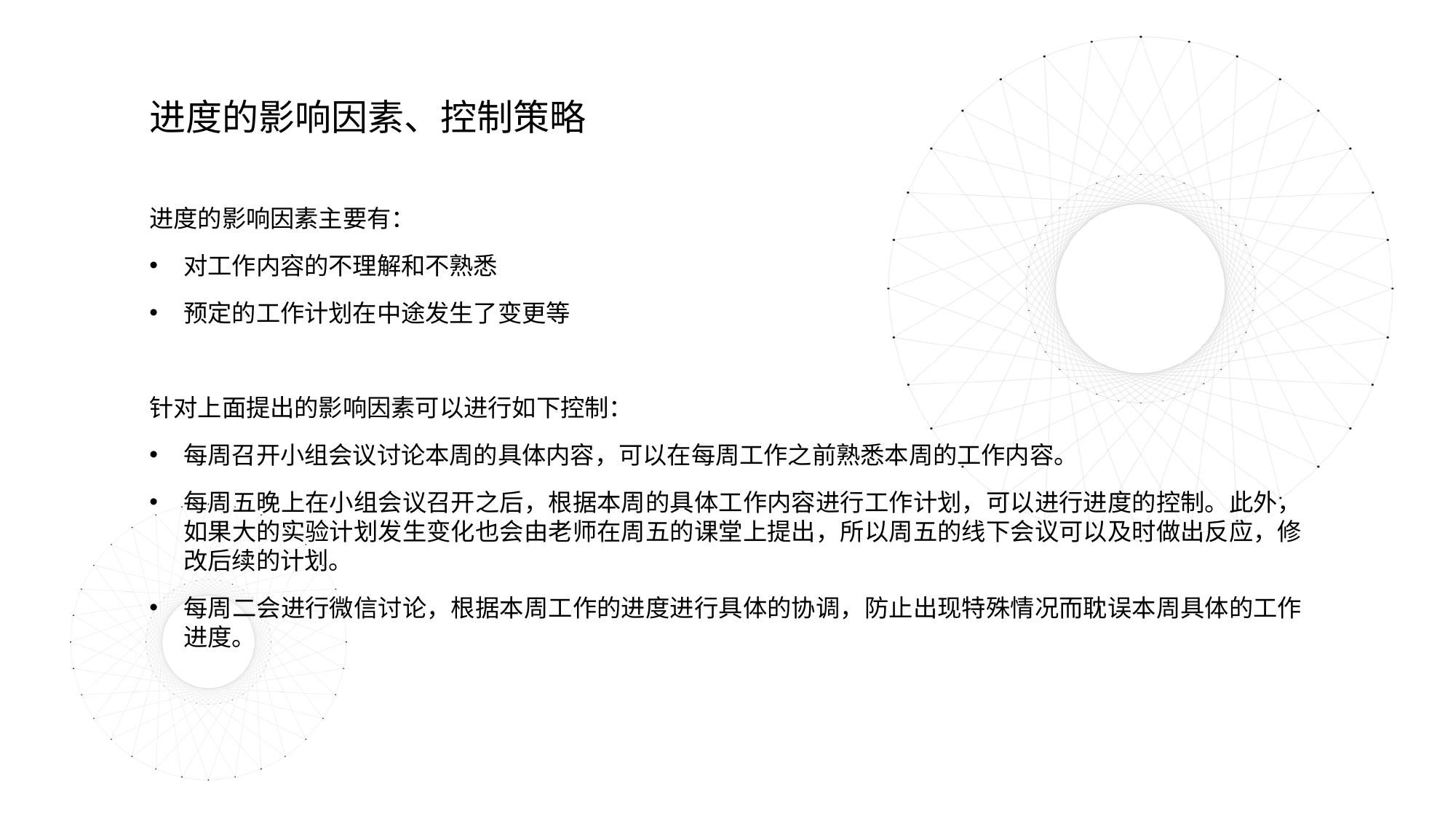

进度的影响因素、控制策略
进度的影响因素主要有：
对工作内容的不理解和不熟悉
预定的工作计划在中途发生了变更等

针对上面提出的影响因素可以进行如下控制：
每周召开小组会议讨论本周的具体内容，可以在每周工作之前熟悉本周的工作内容。
每周五晚上在小组会议召开之后，根据本周的具体工作内容进行工作计划，可以进行进度的控制。此外，如果大的实验计划发生变化也会由老师在周五的课堂上提出，所以周五的线下会议可以及时做出反应，修改后续的计划。
每周二会进行微信讨论，根据本周工作的进度进行具体的协调，防止出现特殊情况而耽误本周具体的工作进度。